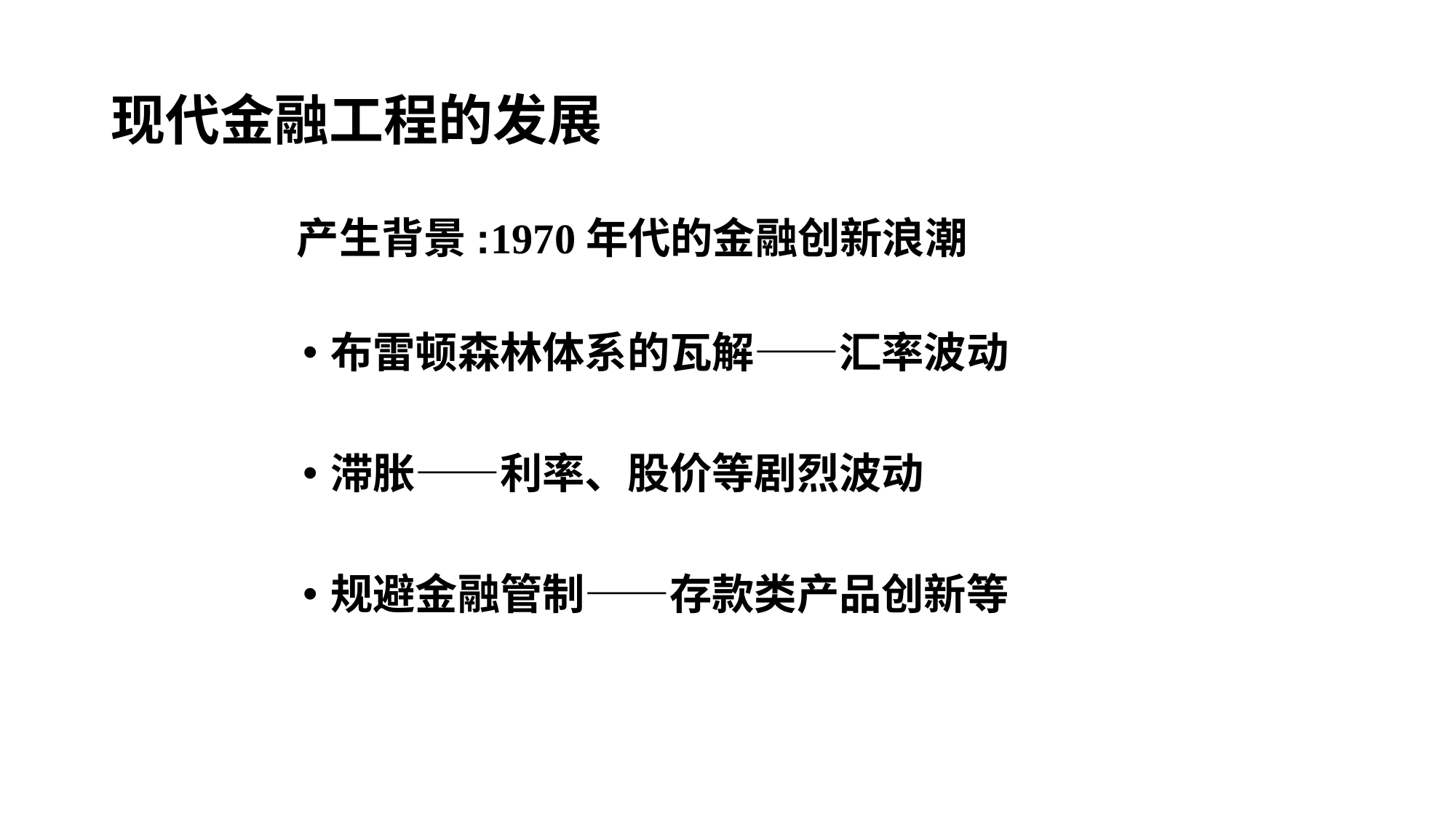

现代金融工程的发展
    产生背景:1970年代的金融创新浪潮

布雷顿森林体系的瓦解——汇率波动

滞胀——利率、股价等剧烈波动

规避金融管制——存款类产品创新等